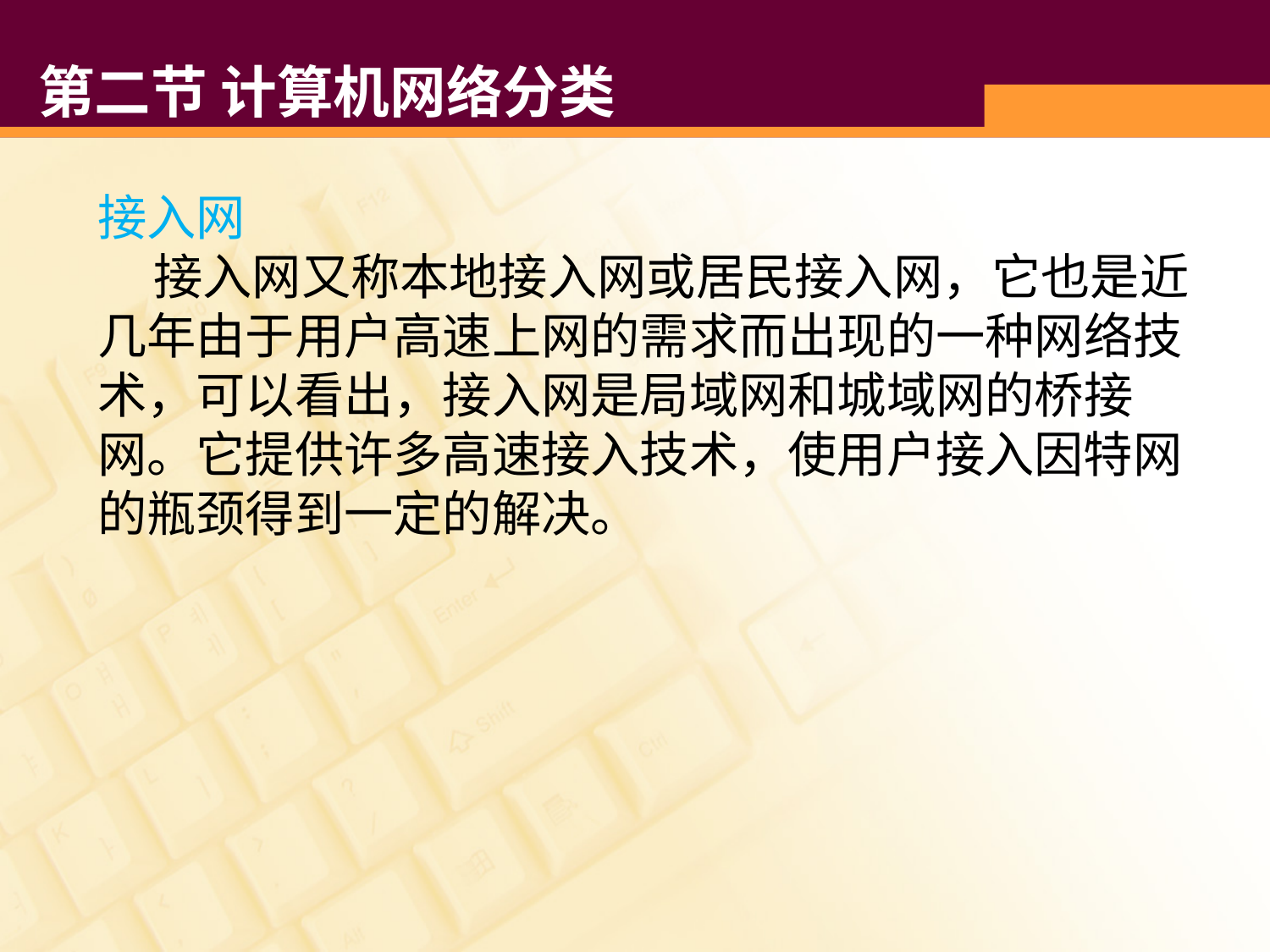

# 第二节 计算机网络分类
接入网
    接入网又称本地接入网或居民接入网，它也是近几年由于用户高速上网的需求而出现的一种网络技术，可以看出，接入网是局域网和城域网的桥接网。它提供许多高速接入技术，使用户接入因特网的瓶颈得到一定的解决。